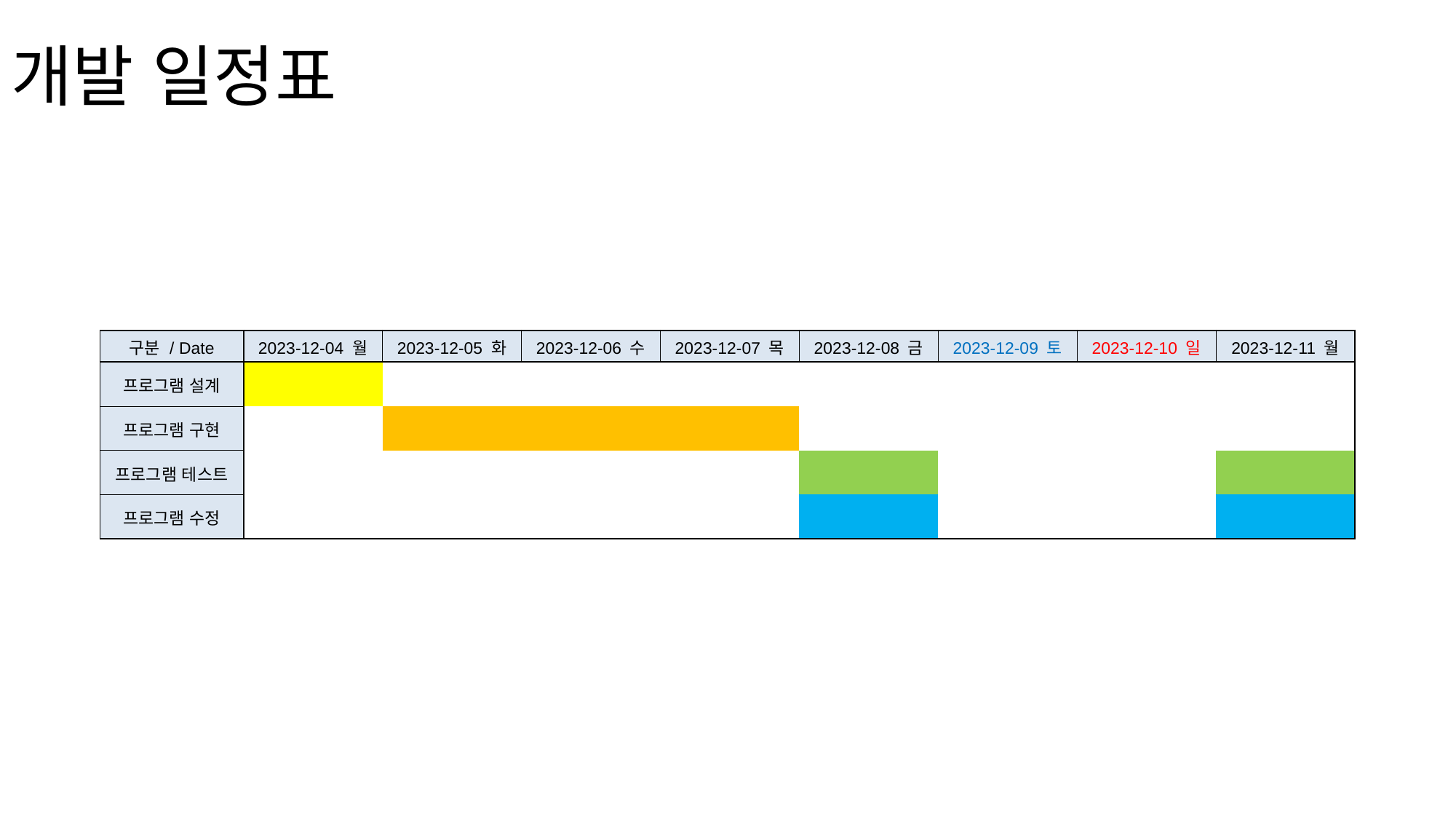

# 개발 일정표
| 구분 / Date | 2023-12-04 월 | 2023-12-05 화 | 2023-12-06 수 | 2023-12-07 목 | 2023-12-08 금 | 2023-12-09 토 | 2023-12-10 일 | 2023-12-11 월 |
| --- | --- | --- | --- | --- | --- | --- | --- | --- |
| 프로그램 설계 |  |  |  |  |  |  |  |  |
| 프로그램 구현 |  |  |  |  |  |  |  |  |
| 프로그램 테스트 |  |  |  |  |  |  |  |  |
| 프로그램 수정 |  |  |  |  |  |  |  |  |